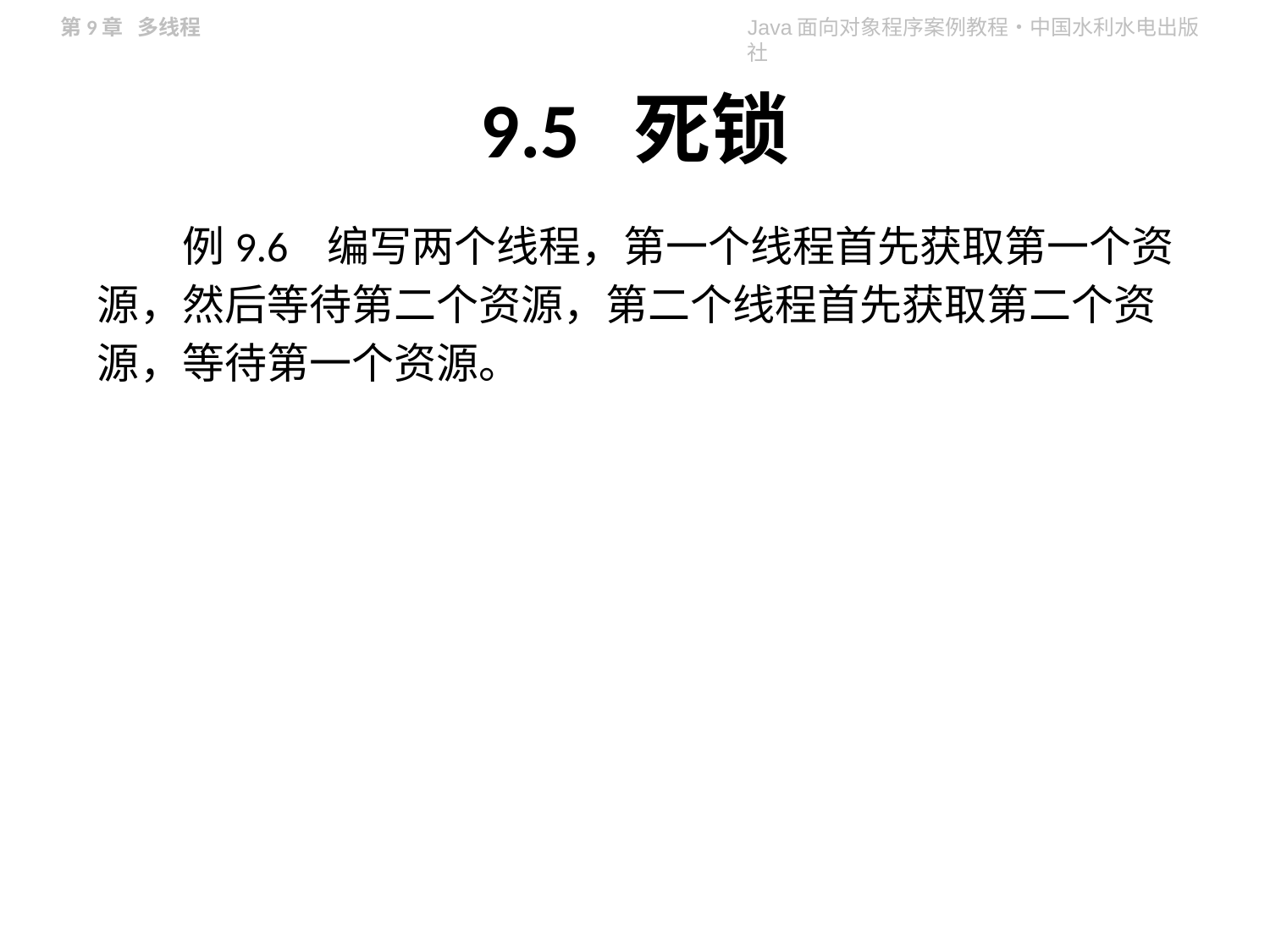

# 9.5  死锁
例9.6   编写两个线程，第一个线程首先获取第一个资源，然后等待第二个资源，第二个线程首先获取第二个资源，等待第一个资源。